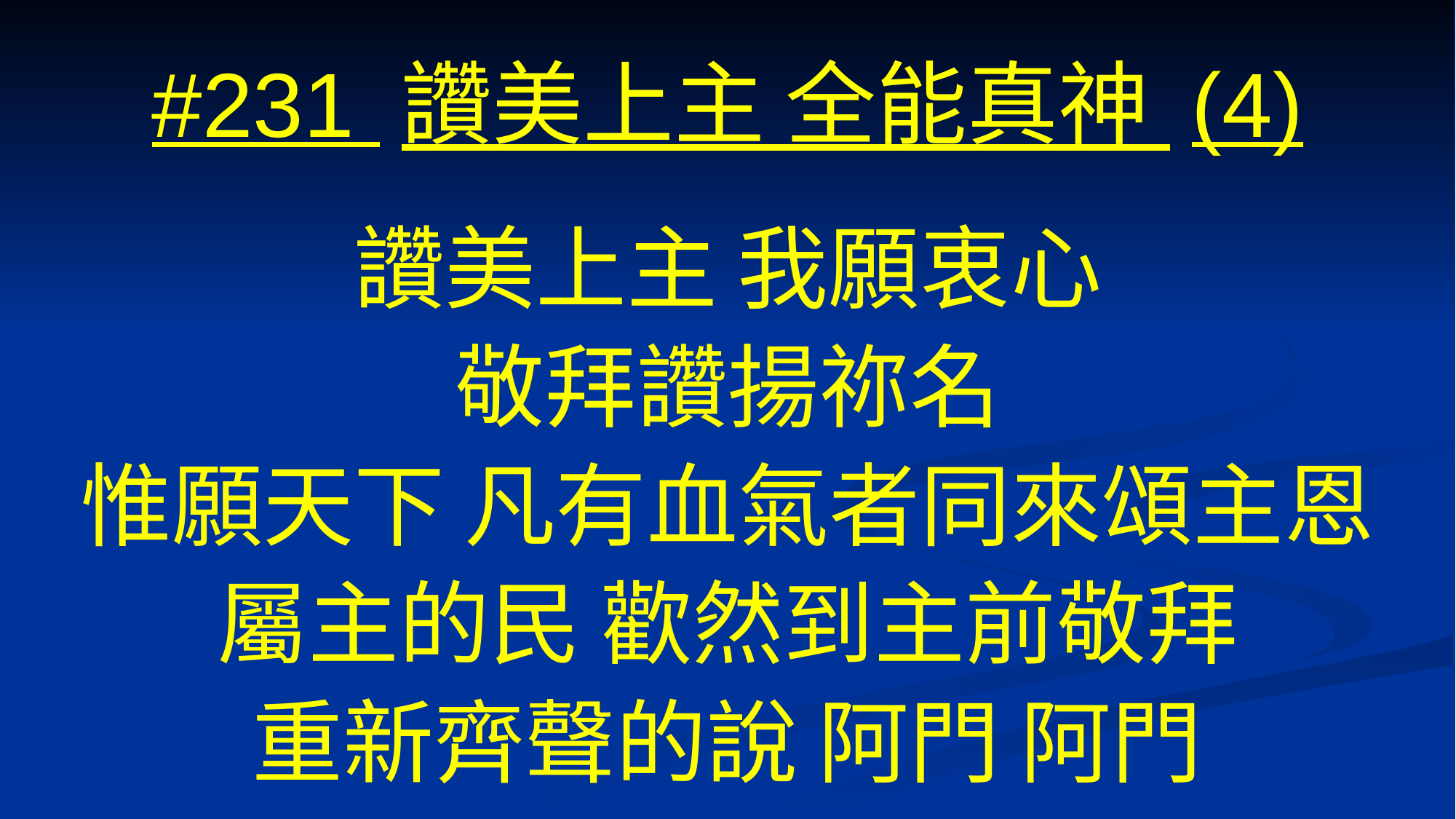

# #231 讚美上主 全能真神 (4)
讚美上主 我願衷心
敬拜讚揚祢名
惟願天下 凡有血氣者同來頌主恩
屬主的民 歡然到主前敬拜
重新齊聲的說 阿門 阿門